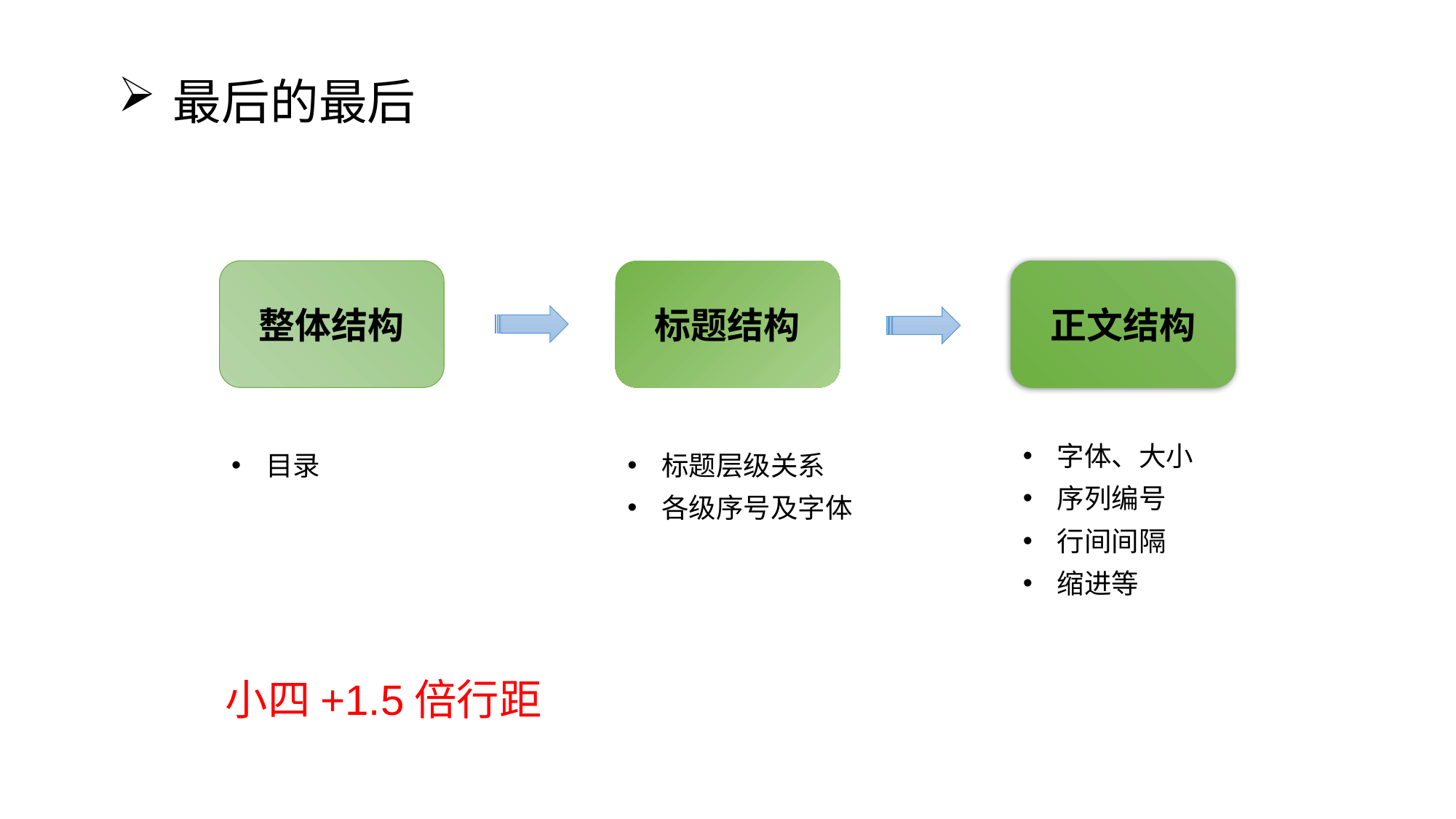

最后的最后
正文结构
标题结构
整体结构

字体、大小
序列编号
行间间隔
缩进等
目录
标题层级关系
各级序号及字体
小四+1.5倍行距